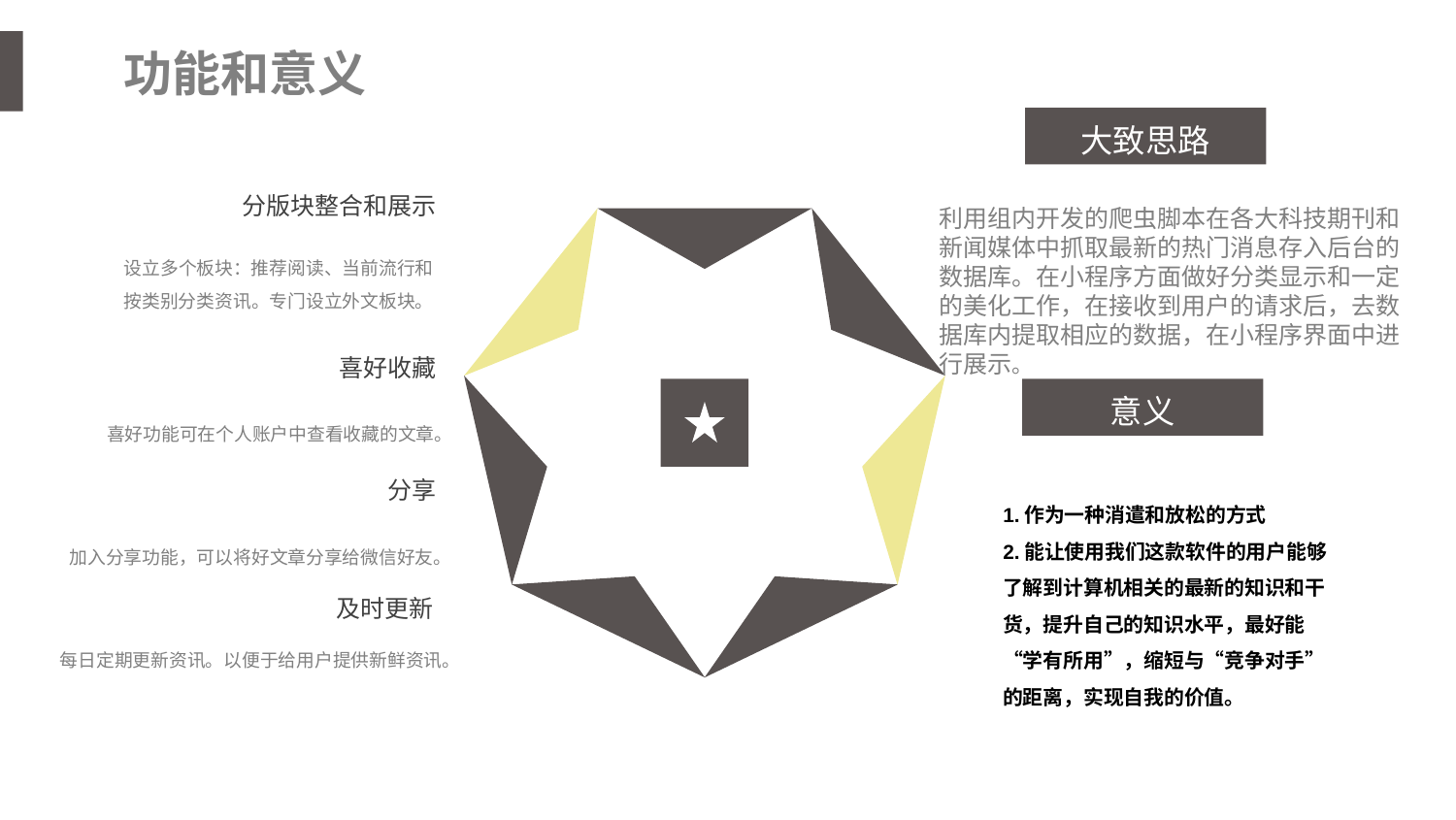

功能和意义
大致思路
分版块整合和展示
利用组内开发的爬虫脚本在各大科技期刊和新闻媒体中抓取最新的热门消息存入后台的数据库。在小程序方面做好分类显示和一定的美化工作，在接收到用户的请求后，去数据库内提取相应的数据，在小程序界面中进行展示。

设立多个板块：推荐阅读、当前流行和按类别分类资讯。专门设立外文板块。
喜好收藏

意义
喜好功能可在个人账户中查看收藏的文章。
分享
1.作为一种消遣和放松的方式
2.能让使用我们这款软件的用户能够了解到计算机相关的最新的知识和干货，提升自己的知识水平，最好能“学有所用”，缩短与“竞争对手”的距离，实现自我的价值。
加入分享功能，可以将好文章分享给微信好友。
及时更新
每日定期更新资讯。以便于给用户提供新鲜资讯。